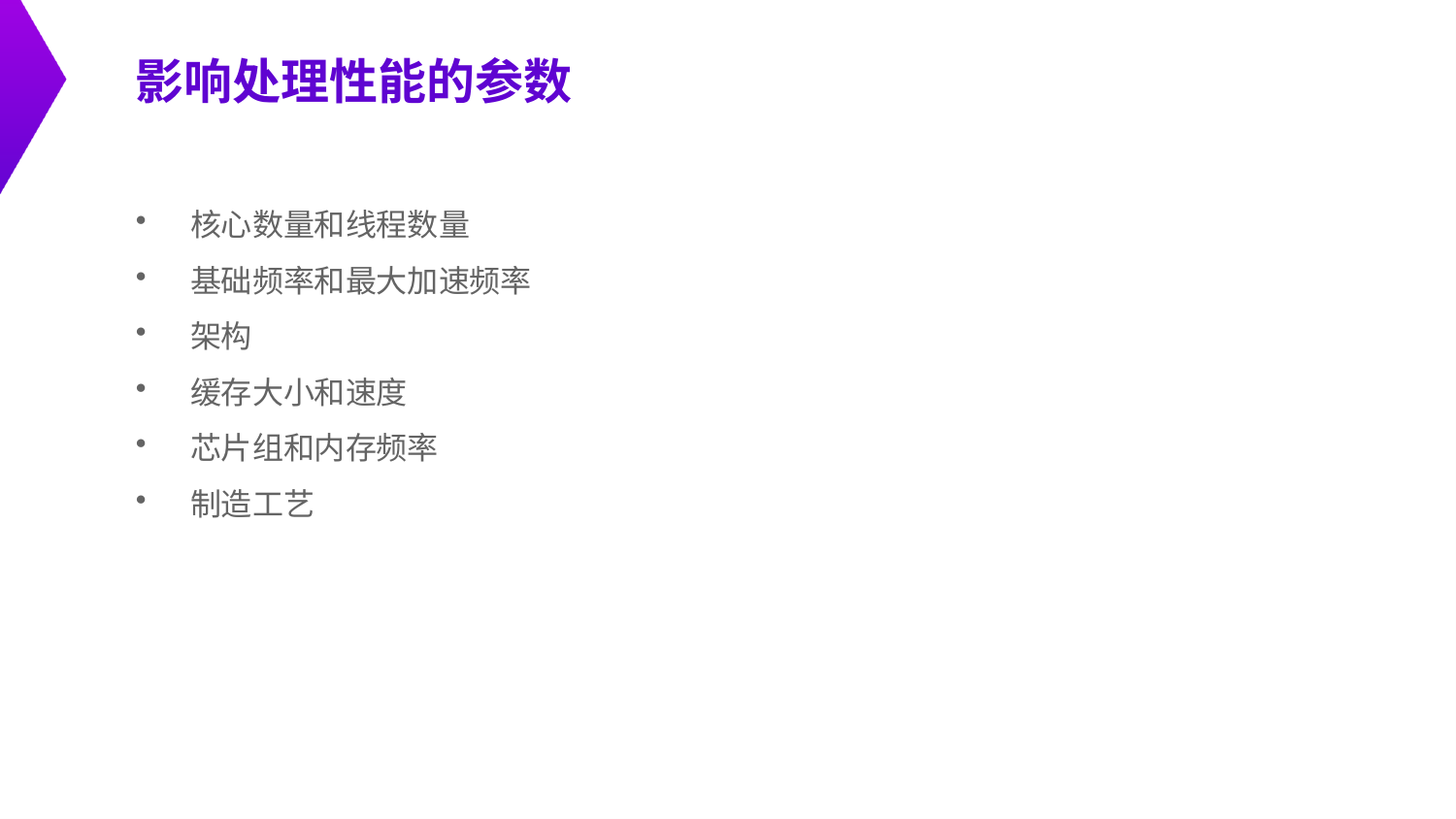

影响处理性能的参数
核心数量和线程数量
基础频率和最大加速频率
架构
缓存大小和速度
芯片组和内存频率
制造工艺